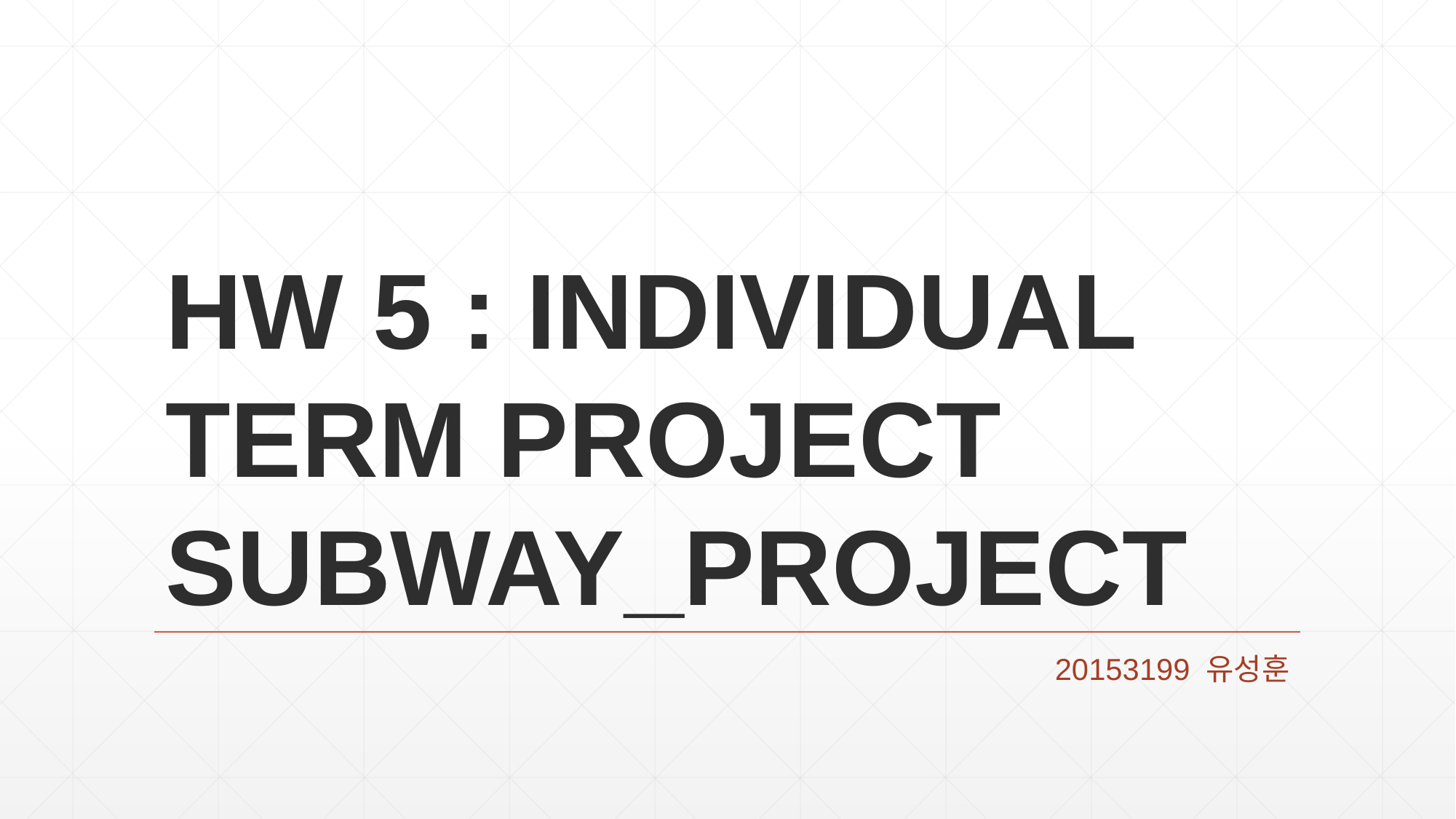

# HW 5 : INDIVIDUAL TERM PROJECT SUBWAY_PROJECT
20153199 유성훈